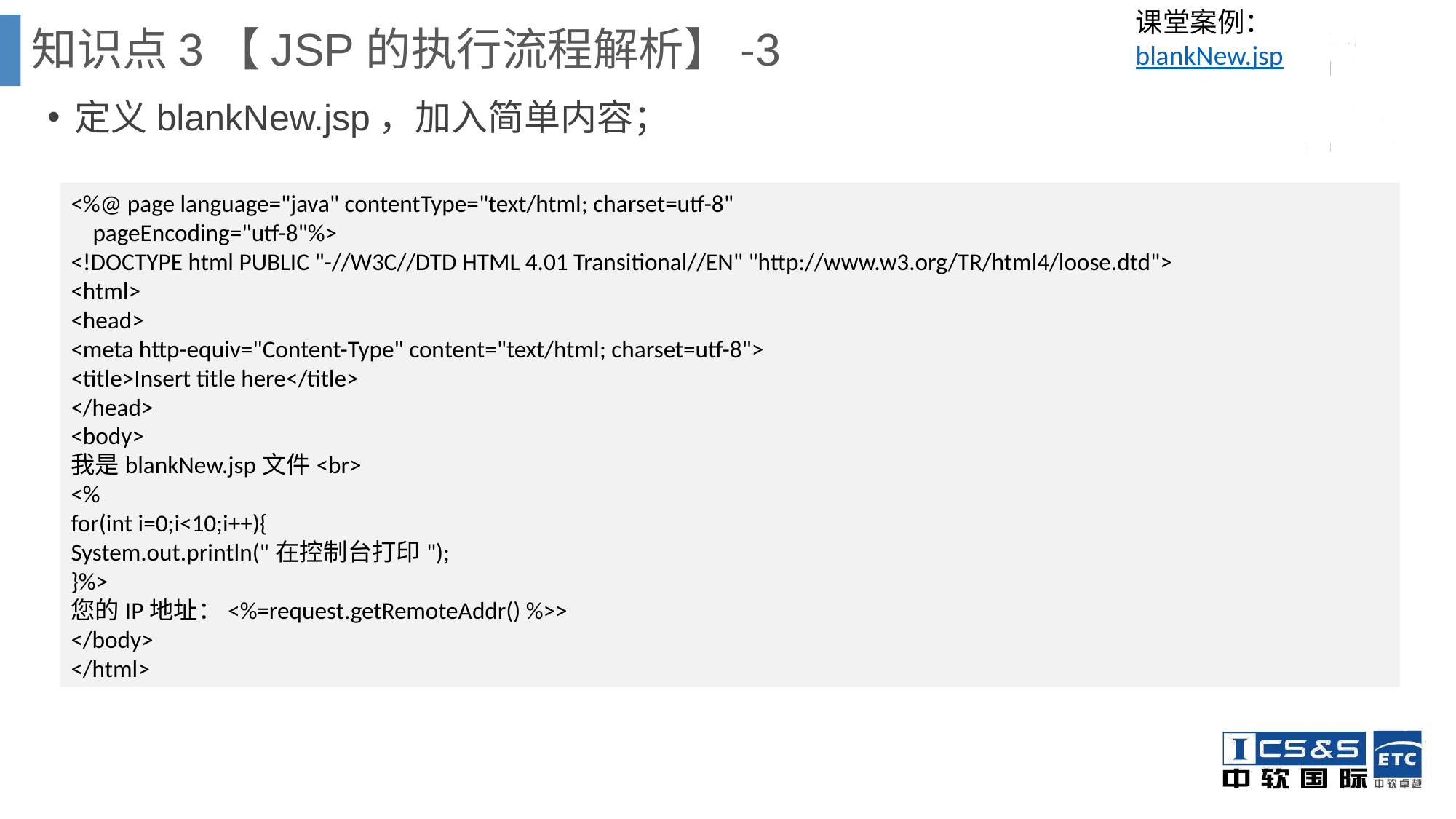

课堂案例： blankNew.jsp
知识点3【JSP的执行流程解析】-3
定义blankNew.jsp，加入简单内容；
<%@ page language="java" contentType="text/html; charset=utf-8"
    pageEncoding="utf-8"%>
<!DOCTYPE html PUBLIC "-//W3C//DTD HTML 4.01 Transitional//EN" "http://www.w3.org/TR/html4/loose.dtd">
<html>
<head>
<meta http-equiv="Content-Type" content="text/html; charset=utf-8">
<title>Insert title here</title>
</head>
<body>
我是blankNew.jsp文件<br>
<%
for(int i=0;i<10;i++){
System.out.println("在控制台打印");
}%>
您的IP地址：<%=request.getRemoteAddr() %>>
</body>
</html>